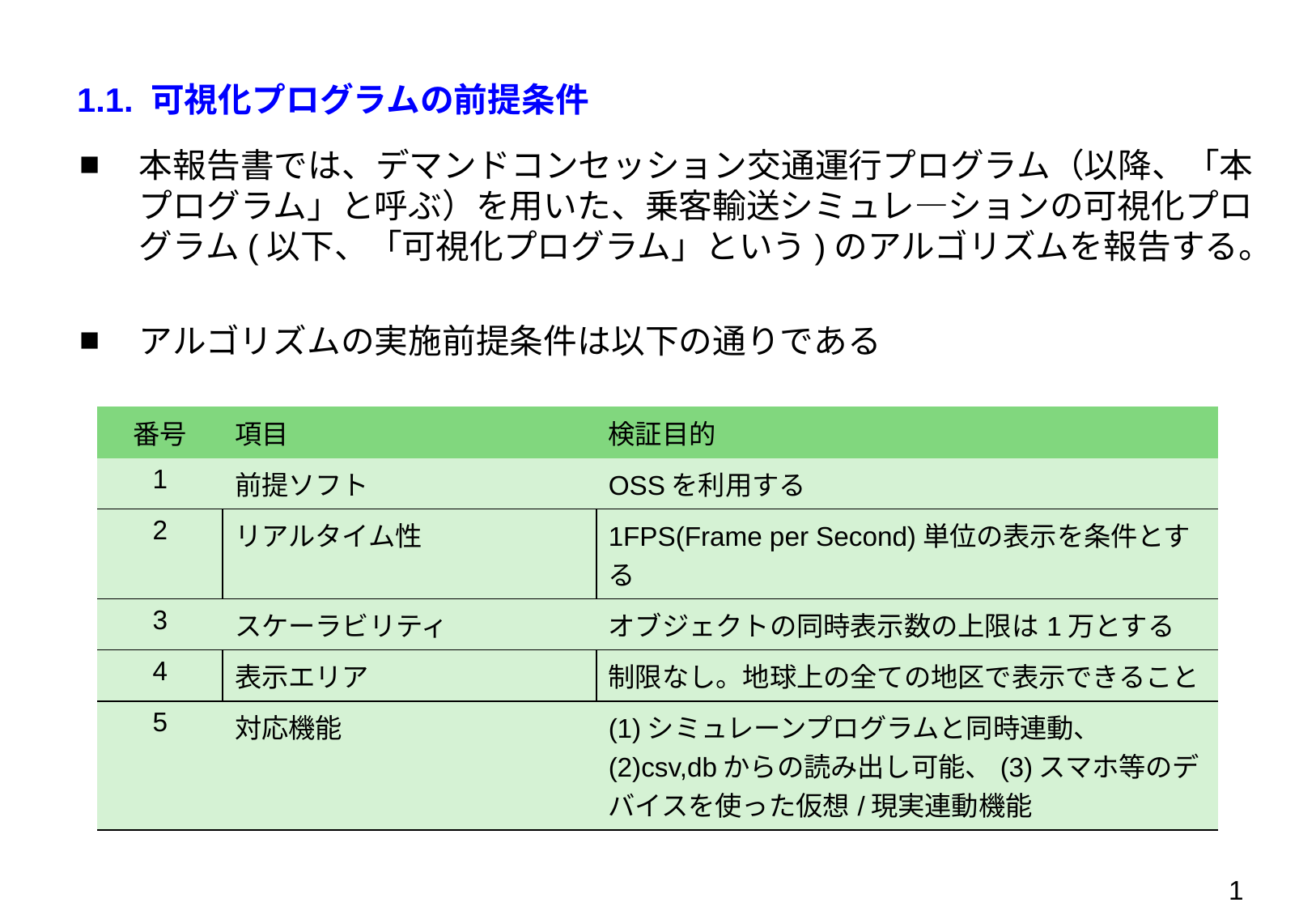

# 1.1. 可視化プログラムの前提条件
本報告書では、デマンドコンセッション交通運行プログラム（以降、「本プログラム」と呼ぶ）を用いた、乗客輸送シミュレ―ションの可視化プログラム(以下、「可視化プログラム」という)のアルゴリズムを報告する。

アルゴリズムの実施前提条件は以下の通りである
| 番号 | 項目 | 検証目的 |
| --- | --- | --- |
| 1 | 前提ソフト | OSSを利用する |
| 2 | リアルタイム性 | 1FPS(Frame per Second)単位の表示を条件とする |
| 3 | スケーラビリティ | オブジェクトの同時表示数の上限は1万とする |
| 4 | 表示エリア | 制限なし。地球上の全ての地区で表示できること |
| 5 | 対応機能 | (1)シミュレーンプログラムと同時連動、(2)csv,dbからの読み出し可能、(3)スマホ等のデバイスを使った仮想/現実連動機能 |
1